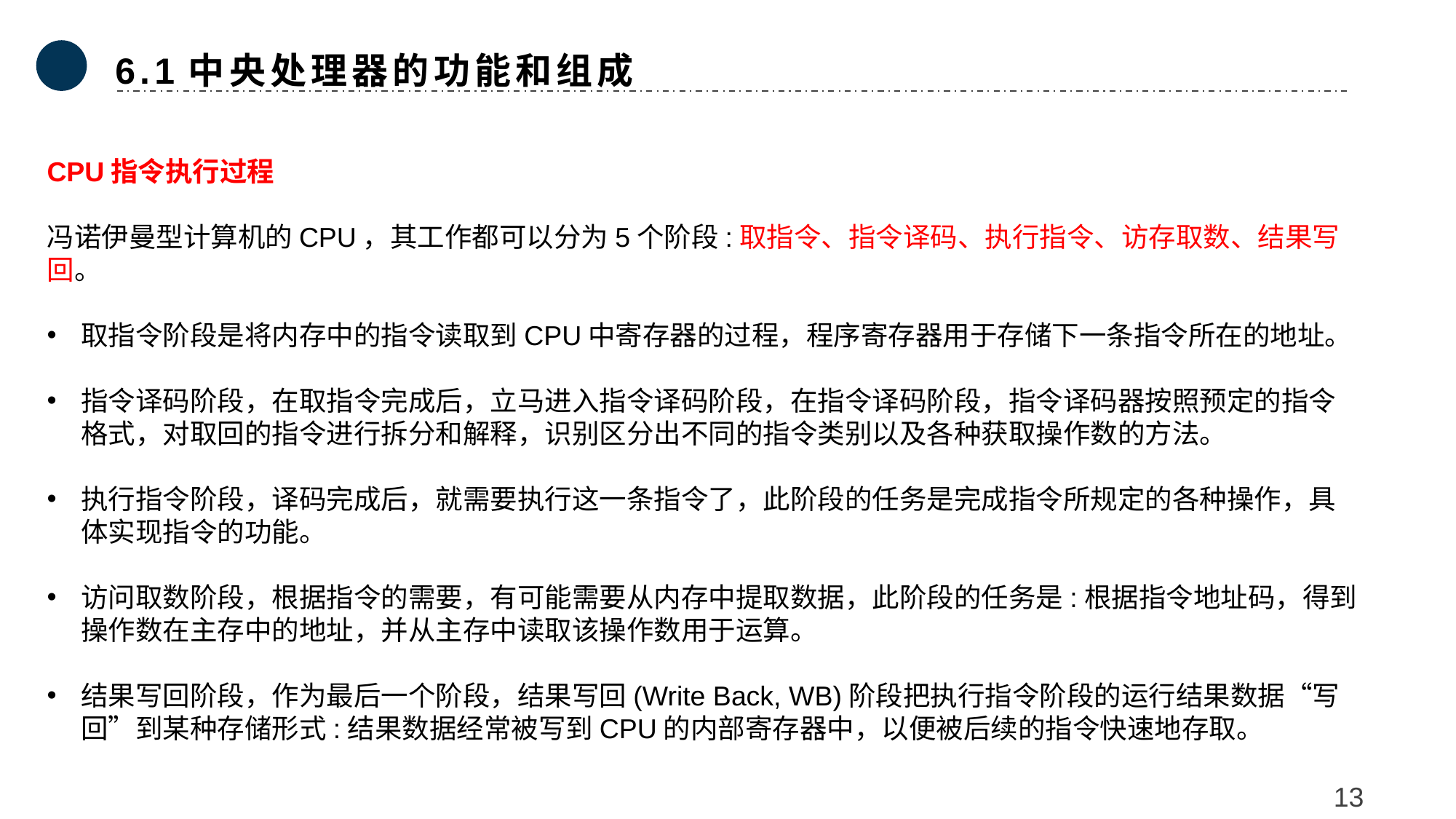

6.1中央处理器的功能和组成

CPU指令执行过程

冯诺伊曼型计算机的CPU，其工作都可以分为5个阶段:取指令、指令译码、执行指令、访存取数、结果写回。

取指令阶段是将内存中的指令读取到CPU中寄存器的过程，程序寄存器用于存储下一条指令所在的地址。

指令译码阶段，在取指令完成后，立马进入指令译码阶段，在指令译码阶段，指令译码器按照预定的指令格式，对取回的指令进行拆分和解释，识别区分出不同的指令类别以及各种获取操作数的方法。

执行指令阶段，译码完成后，就需要执行这一条指令了，此阶段的任务是完成指令所规定的各种操作，具体实现指令的功能。

访问取数阶段，根据指令的需要，有可能需要从内存中提取数据，此阶段的任务是:根据指令地址码，得到操作数在主存中的地址，并从主存中读取该操作数用于运算。

结果写回阶段，作为最后一个阶段，结果写回(Write Back, WB)阶段把执行指令阶段的运行结果数据“写回”到某种存储形式:结果数据经常被写到CPU的内部寄存器中，以便被后续的指令快速地存取。